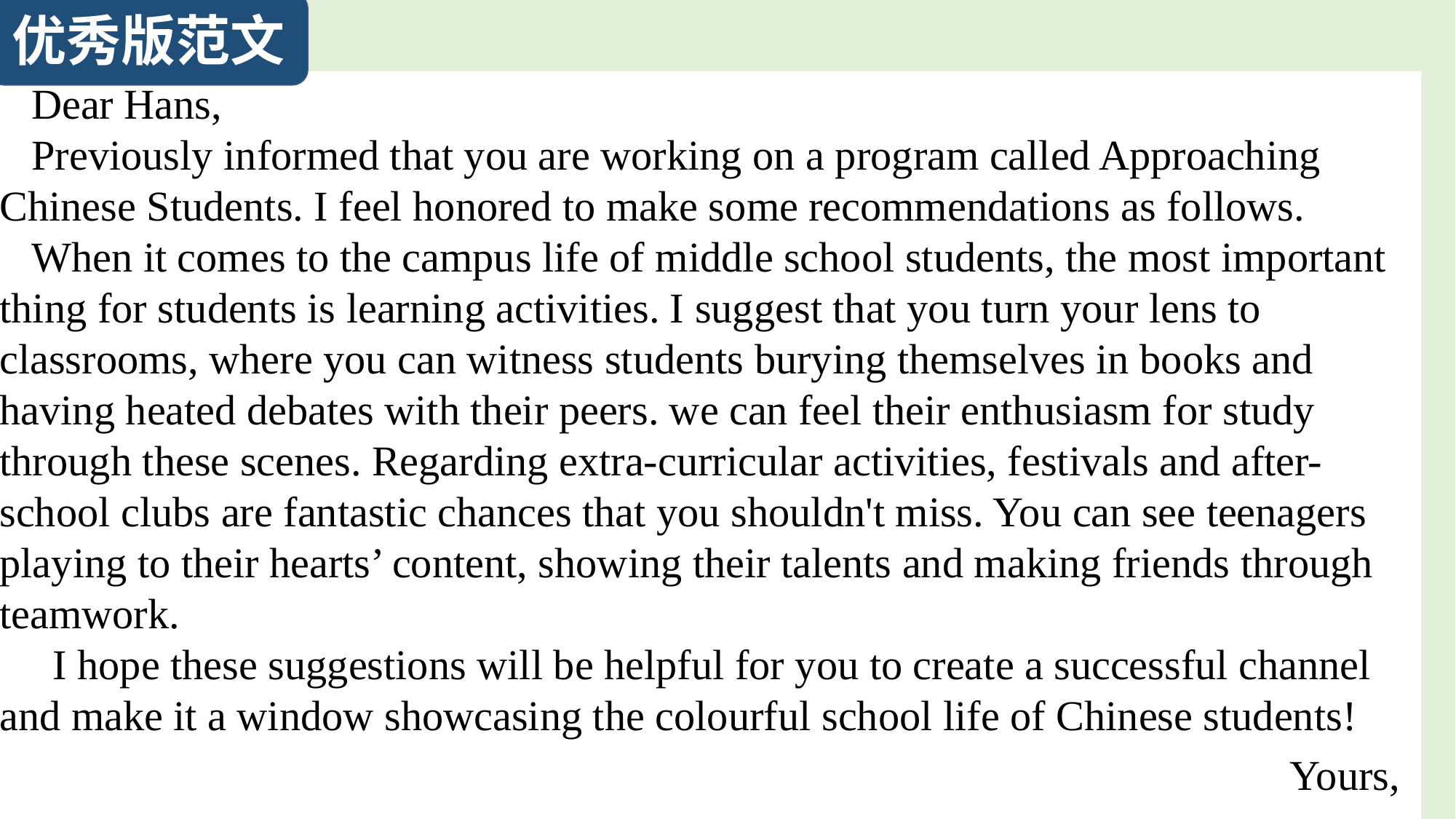

优秀版范文
★
Dear Hans,
Previously informed that you are working on a program called Approaching Chinese Students. I feel honored to make some recommendations as follows.
When it comes to the campus life of middle school students, the most important thing for students is learning activities. I suggest that you turn your lens to classrooms, where you can witness students burying themselves in books and having heated debates with their peers. we can feel their enthusiasm for study through these scenes. Regarding extra-curricular activities, festivals and after-school clubs are fantastic chances that you shouldn't miss. You can see teenagers playing to their hearts’ content, showing their talents and making friends through teamwork.
  I hope these suggestions will be helpful for you to create a successful channel and make it a window showcasing the colourful school life of Chinese students!
Yours,
Li Hua